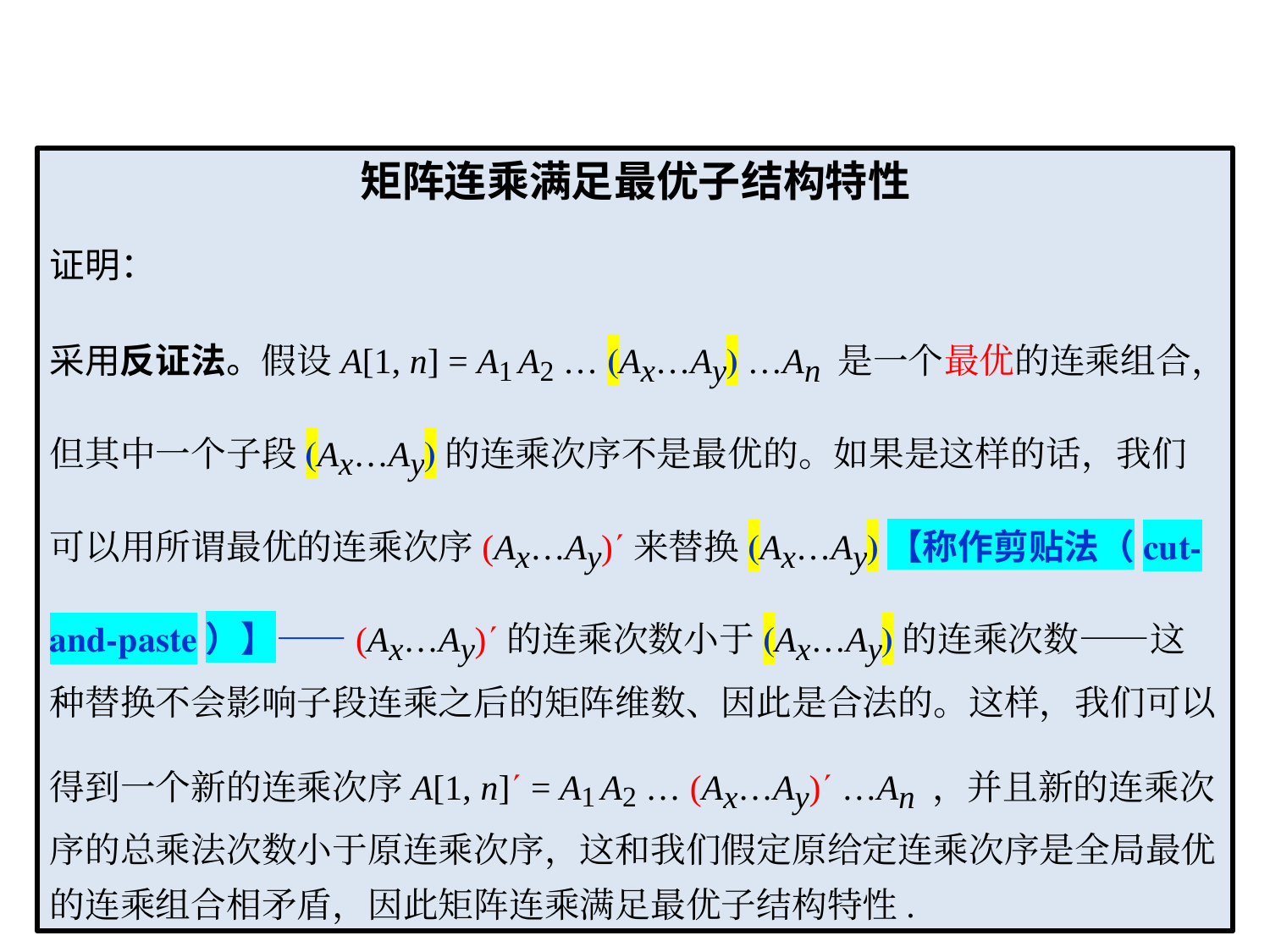

矩阵连乘满足最优子结构特性

证明：
采用反证法。假设A[1, n] = A1 A2 … (Ax…Ay) …An 是一个最优的连乘组合，但其中一个子段(Ax…Ay)的连乘次序不是最优的。如果是这样的话，我们可以用所谓最优的连乘次序(Ax…Ay)′来替换(Ax…Ay)【称作剪贴法（cut-and-paste）】——(Ax…Ay)′的连乘次数小于(Ax…Ay)的连乘次数——这种替换不会影响子段连乘之后的矩阵维数、因此是合法的。这样，我们可以得到一个新的连乘次序A[1, n]′ = A1 A2 … (Ax…Ay)′ …An ，并且新的连乘次序的总乘法次数小于原连乘次序，这和我们假定原给定连乘次序是全局最优的连乘组合相矛盾，因此矩阵连乘满足最优子结构特性.